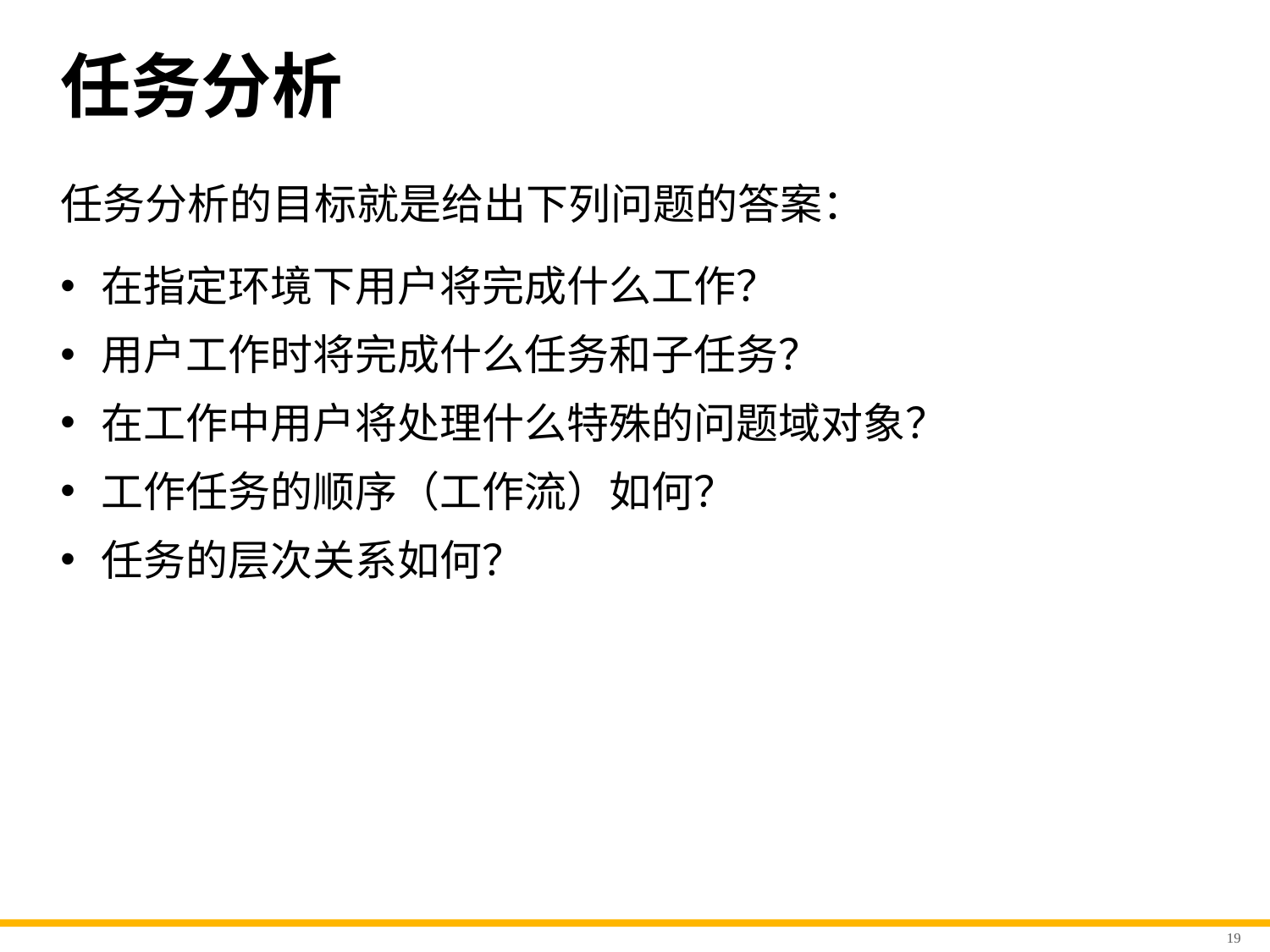

# 任务分析
任务分析的目标就是给出下列问题的答案：
在指定环境下用户将完成什么工作？
用户工作时将完成什么任务和子任务？
在工作中用户将处理什么特殊的问题域对象？
工作任务的顺序（工作流）如何？
任务的层次关系如何？
19